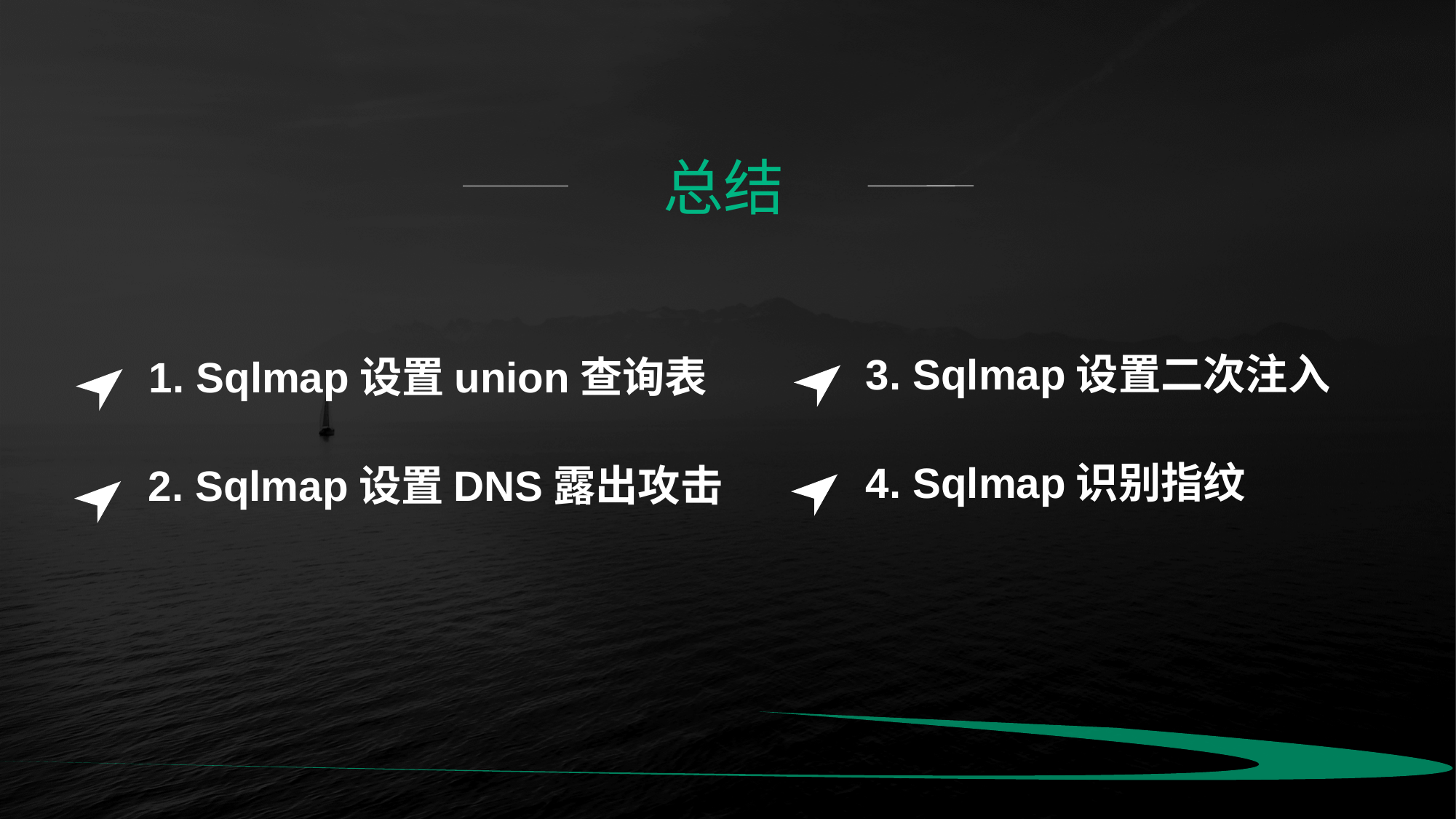

总结
3. Sqlmap设置二次注入

4. Sqlmap识别指纹

1. Sqlmap设置union查询表

2. Sqlmap设置DNS露出攻击